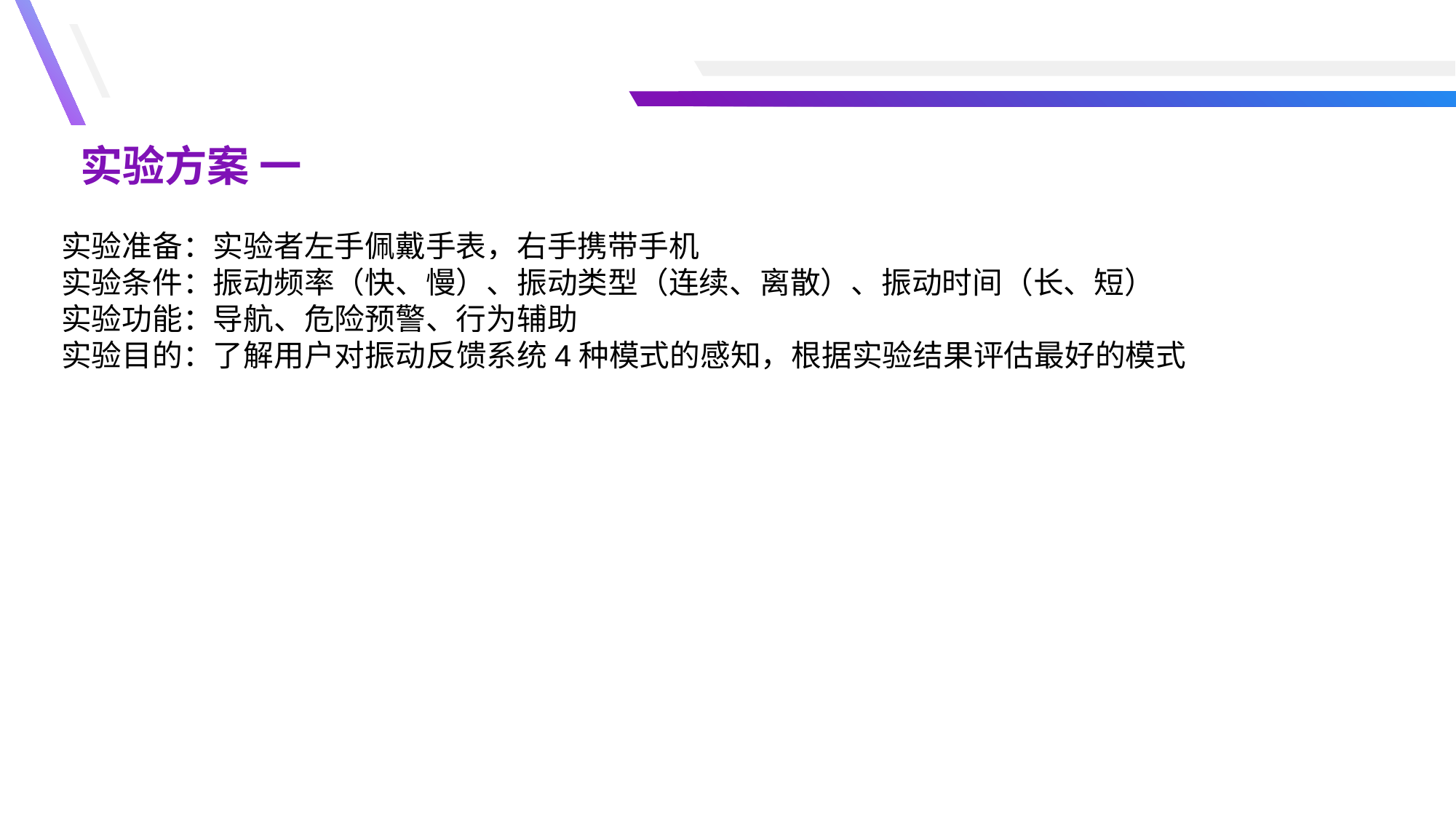

实验方案 一
实验准备：实验者左手佩戴手表，右手携带手机
实验条件：振动频率（快、慢）、振动类型（连续、离散）、振动时间（长、短）
实验功能：导航、危险预警、行为辅助
实验目的：了解用户对振动反馈系统4种模式的感知，根据实验结果评估最好的模式